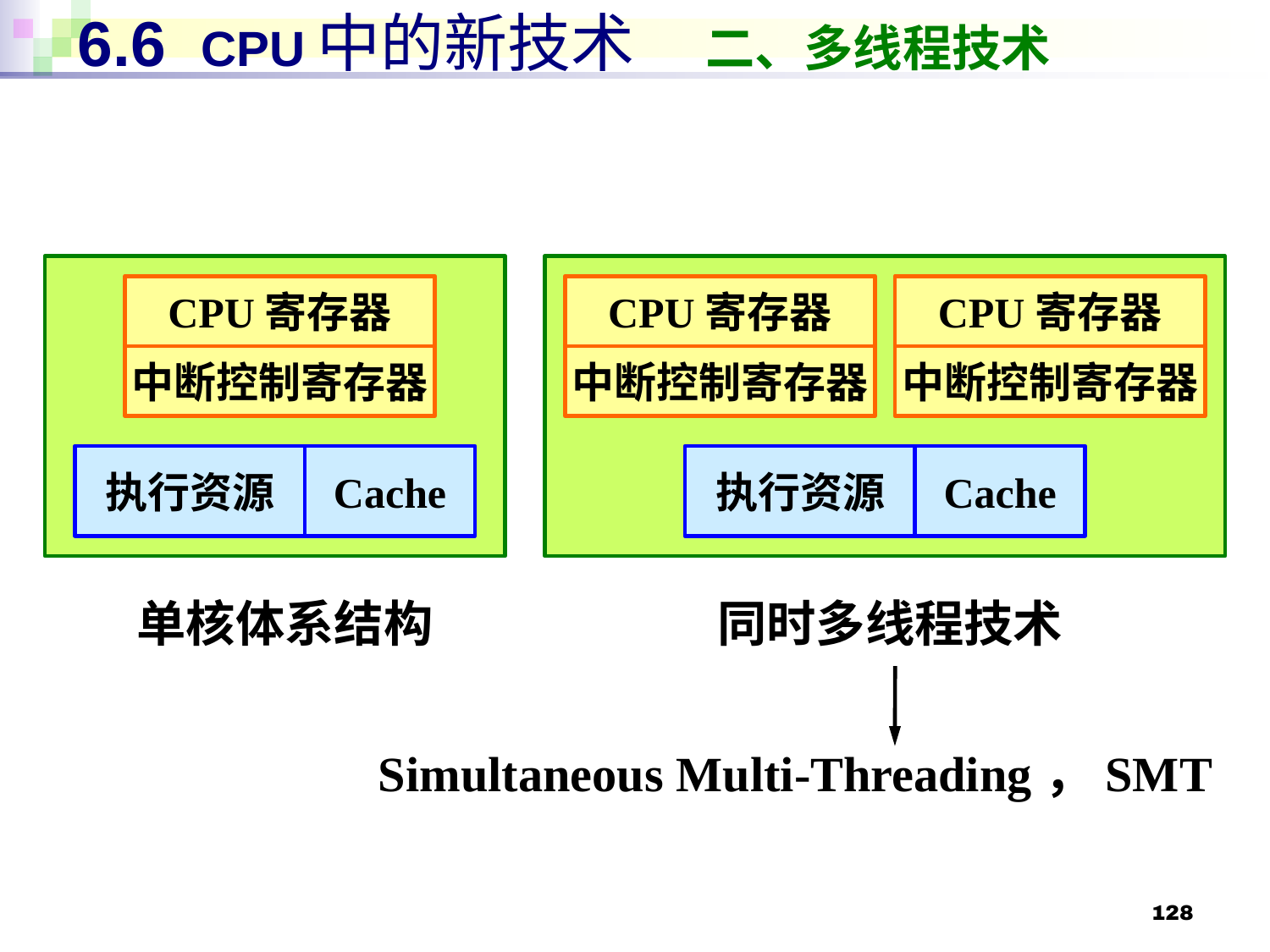

# 6.6  CPU中的新技术     二、多线程技术

CPU寄存器
CPU寄存器
CPU寄存器
中断控制寄存器
中断控制寄存器
中断控制寄存器
执行资源
Cache
执行资源
Cache
单核体系结构
同时多线程技术
Simultaneous Multi-Threading，SMT
128